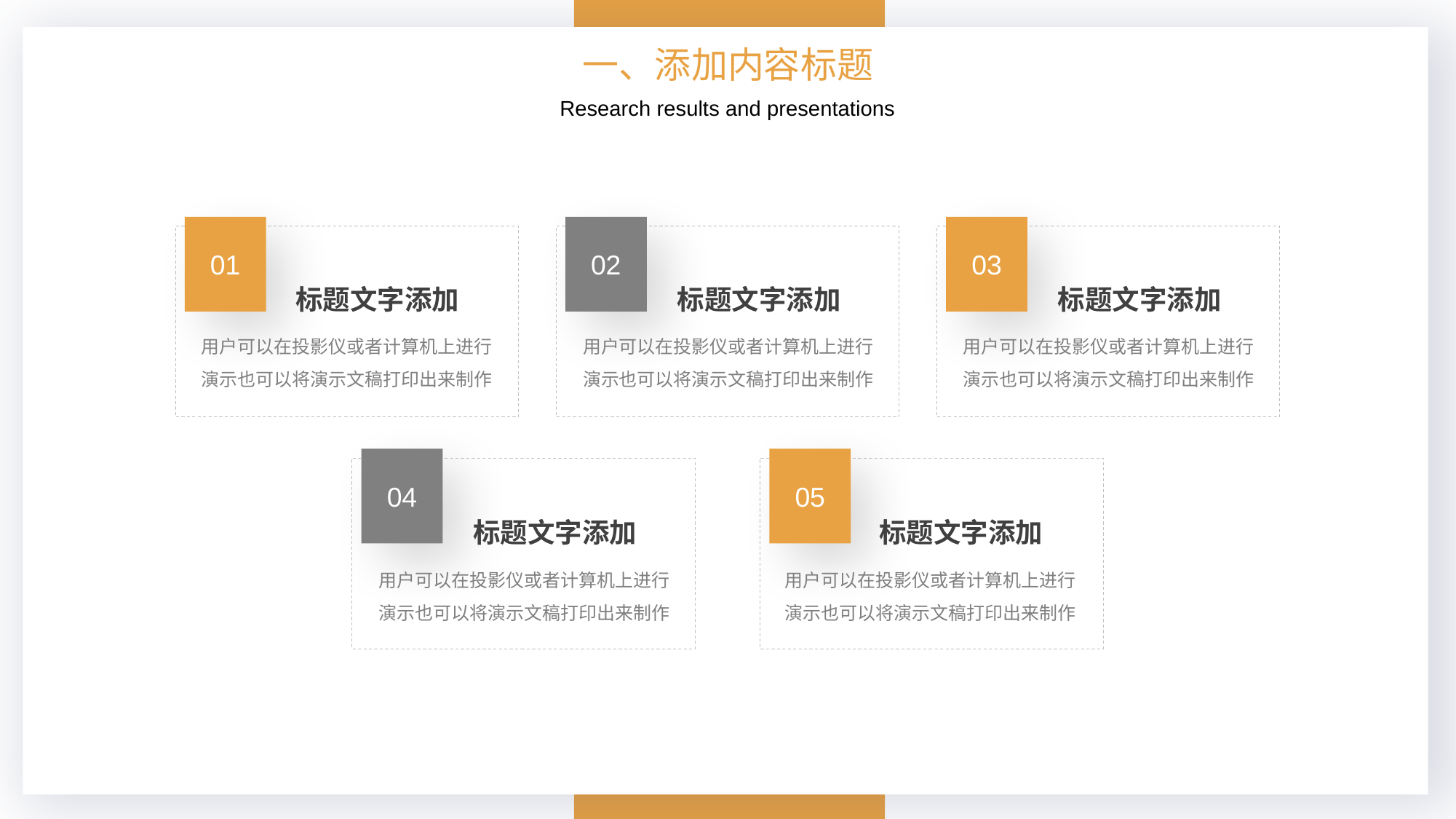

一、添加内容标题
Research results and presentations
01

标题文字添加
用户可以在投影仪或者计算机上进行演示也可以将演示文稿打印出来制作
02

标题文字添加
用户可以在投影仪或者计算机上进行演示也可以将演示文稿打印出来制作
03

标题文字添加
用户可以在投影仪或者计算机上进行演示也可以将演示文稿打印出来制作
04

标题文字添加
用户可以在投影仪或者计算机上进行演示也可以将演示文稿打印出来制作
05

标题文字添加
用户可以在投影仪或者计算机上进行演示也可以将演示文稿打印出来制作